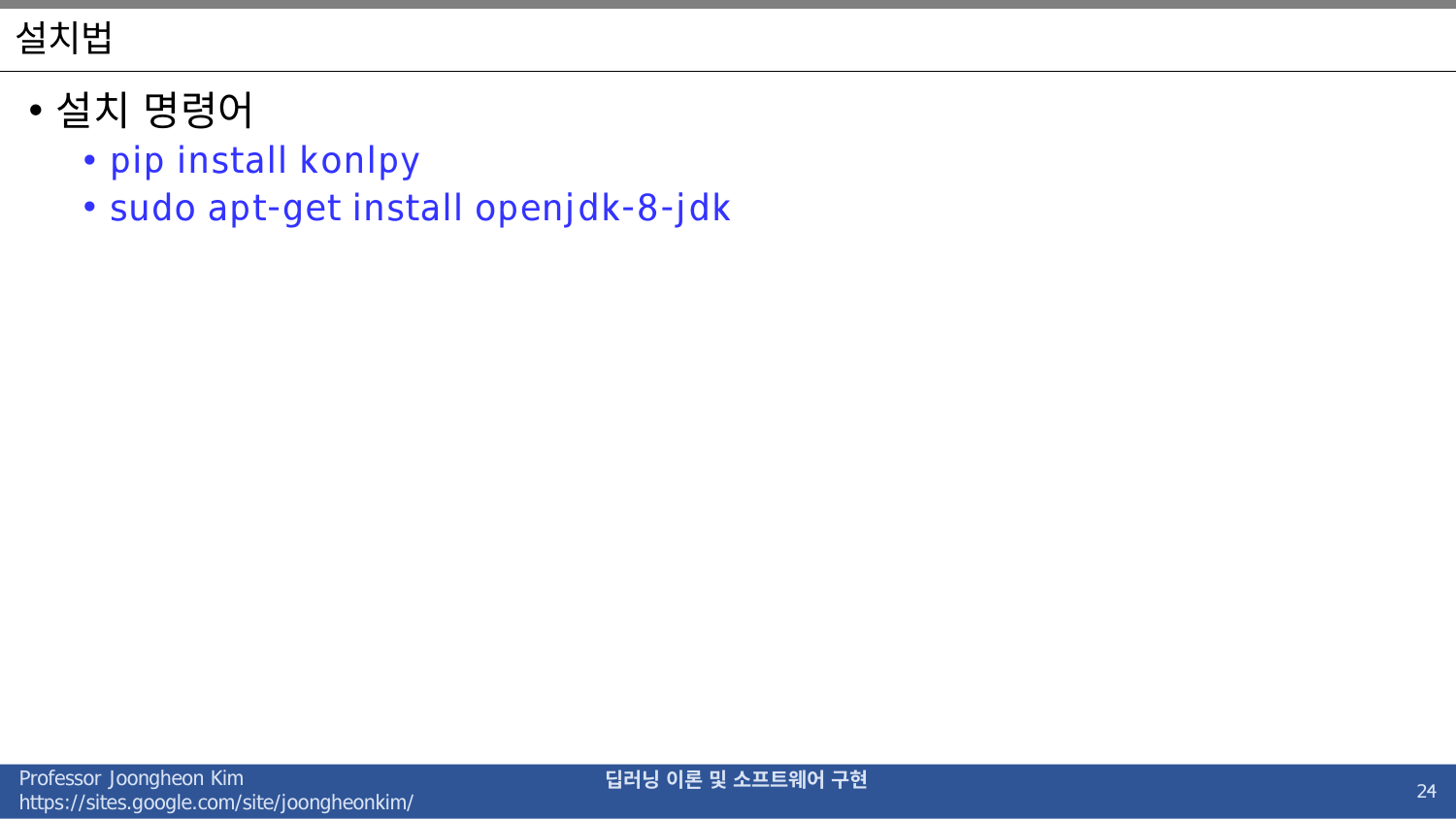

# 설치법
설치 명령어
pip install konlpy
sudo apt-get install openjdk-8-jdk
24